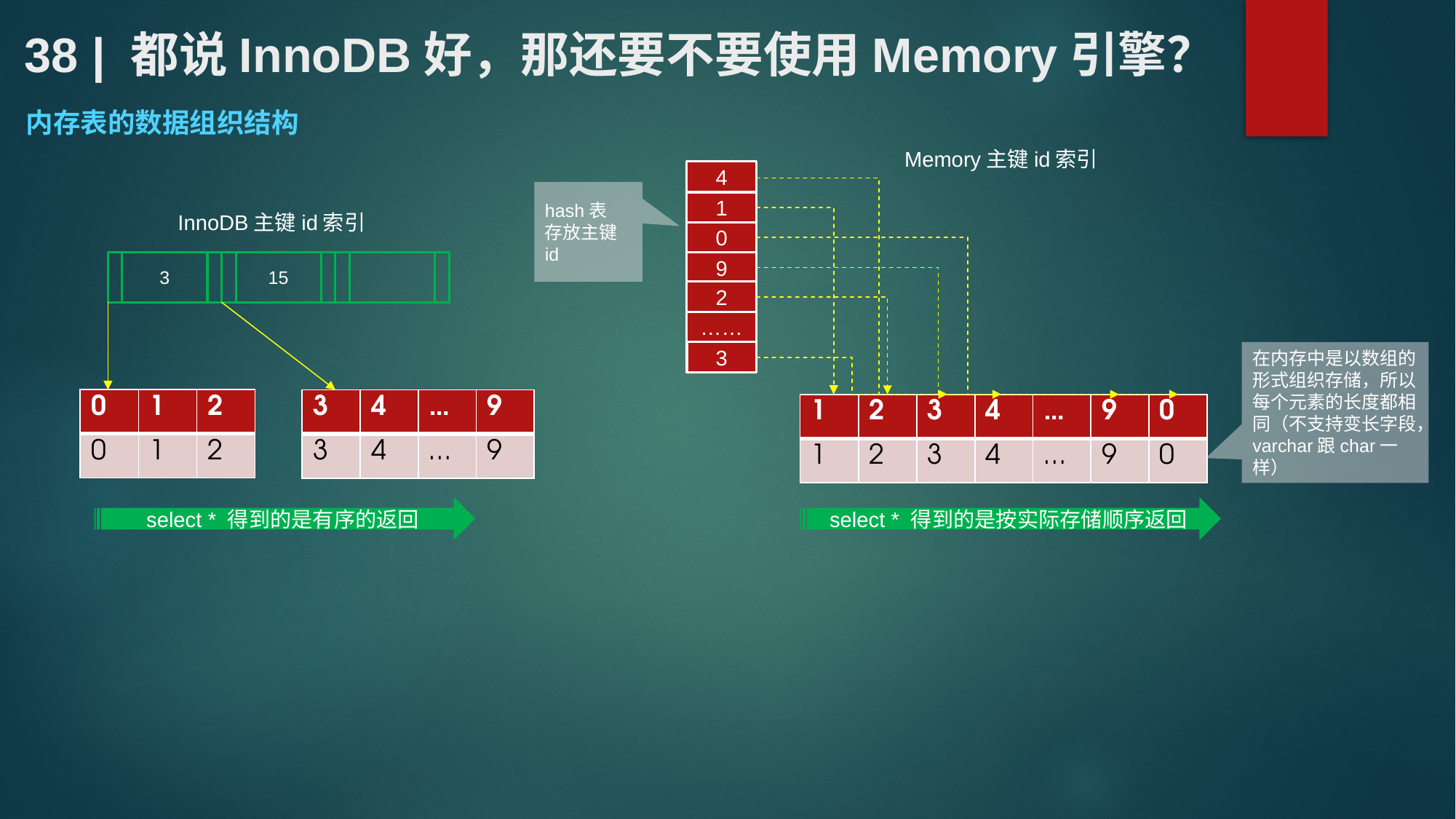

# 38 | 都说InnoDB好，那还要不要使用Memory引擎？
内存表的数据组织结构
Memory主键id索引
4
hash表
存放主键id
1
InnoDB主键id索引
0
3
15

9
2
……
3
在内存中是以数组的形式组织存储，所以每个元素的长度都相同（不支持变长字段，varchar跟char一样）
| 0 | 1 | 2 |
| --- | --- | --- |
| 0 | 1 | 2 |
| 3 | 4 | … | 9 |
| --- | --- | --- | --- |
| 3 | 4 | … | 9 |
| 1 | 2 | 3 |
| --- | --- | --- |
| 1 | 2 | 3 |
| 4 | … | 9 | 0 |
| --- | --- | --- | --- |
| 4 | … | 9 | 0 |
select * 得到的是按实际存储顺序返回
select * 得到的是有序的返回